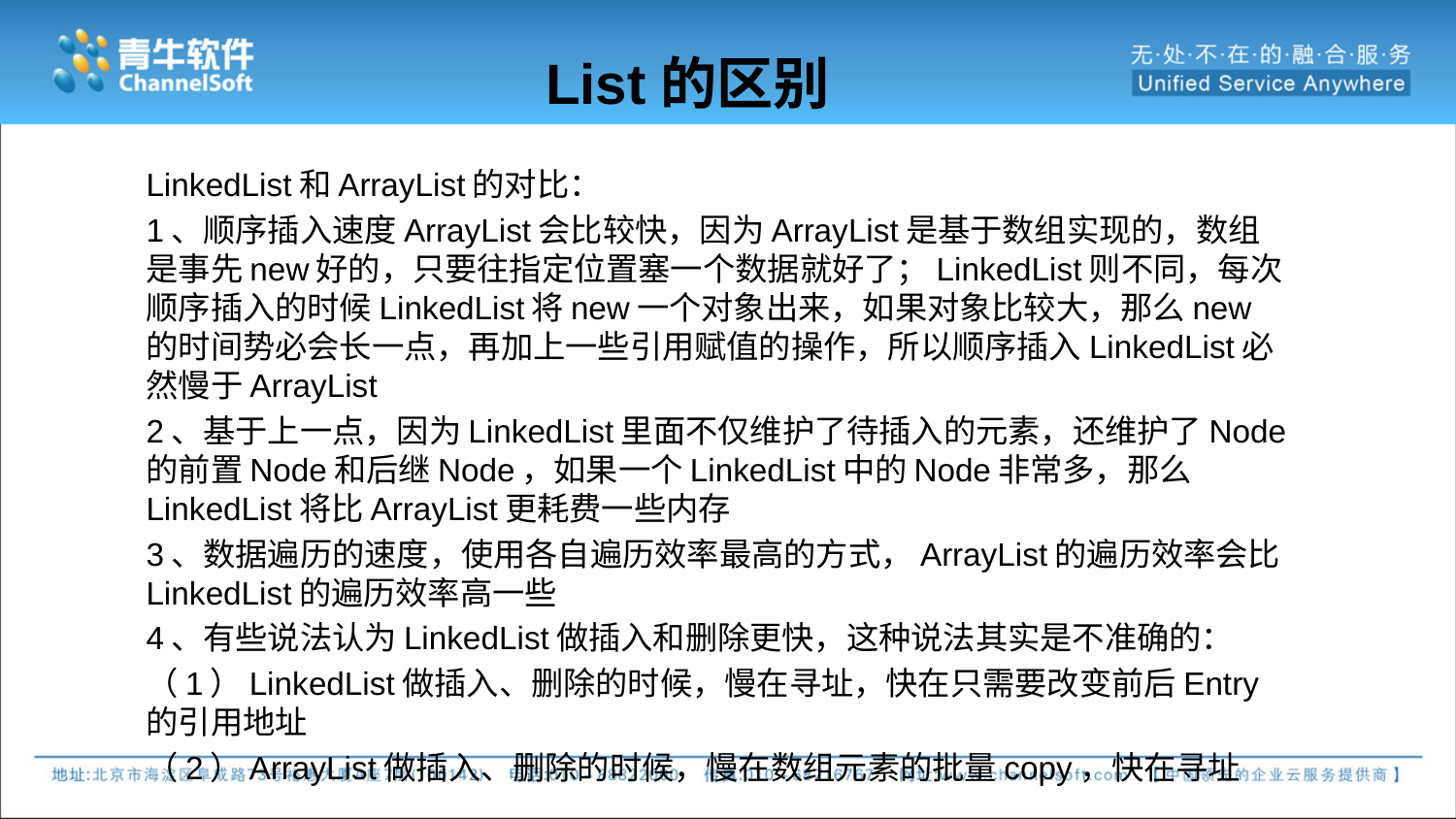

# List的区别
LinkedList和ArrayList的对比：
1、顺序插入速度ArrayList会比较快，因为ArrayList是基于数组实现的，数组是事先new好的，只要往指定位置塞一个数据就好了；LinkedList则不同，每次顺序插入的时候LinkedList将new一个对象出来，如果对象比较大，那么new的时间势必会长一点，再加上一些引用赋值的操作，所以顺序插入LinkedList必然慢于ArrayList
2、基于上一点，因为LinkedList里面不仅维护了待插入的元素，还维护了Node的前置Node和后继Node，如果一个LinkedList中的Node非常多，那么LinkedList将比ArrayList更耗费一些内存
3、数据遍历的速度，使用各自遍历效率最高的方式，ArrayList的遍历效率会比LinkedList的遍历效率高一些
4、有些说法认为LinkedList做插入和删除更快，这种说法其实是不准确的：
（1）LinkedList做插入、删除的时候，慢在寻址，快在只需要改变前后Entry的引用地址
（2）ArrayList做插入、删除的时候，慢在数组元素的批量copy，快在寻址